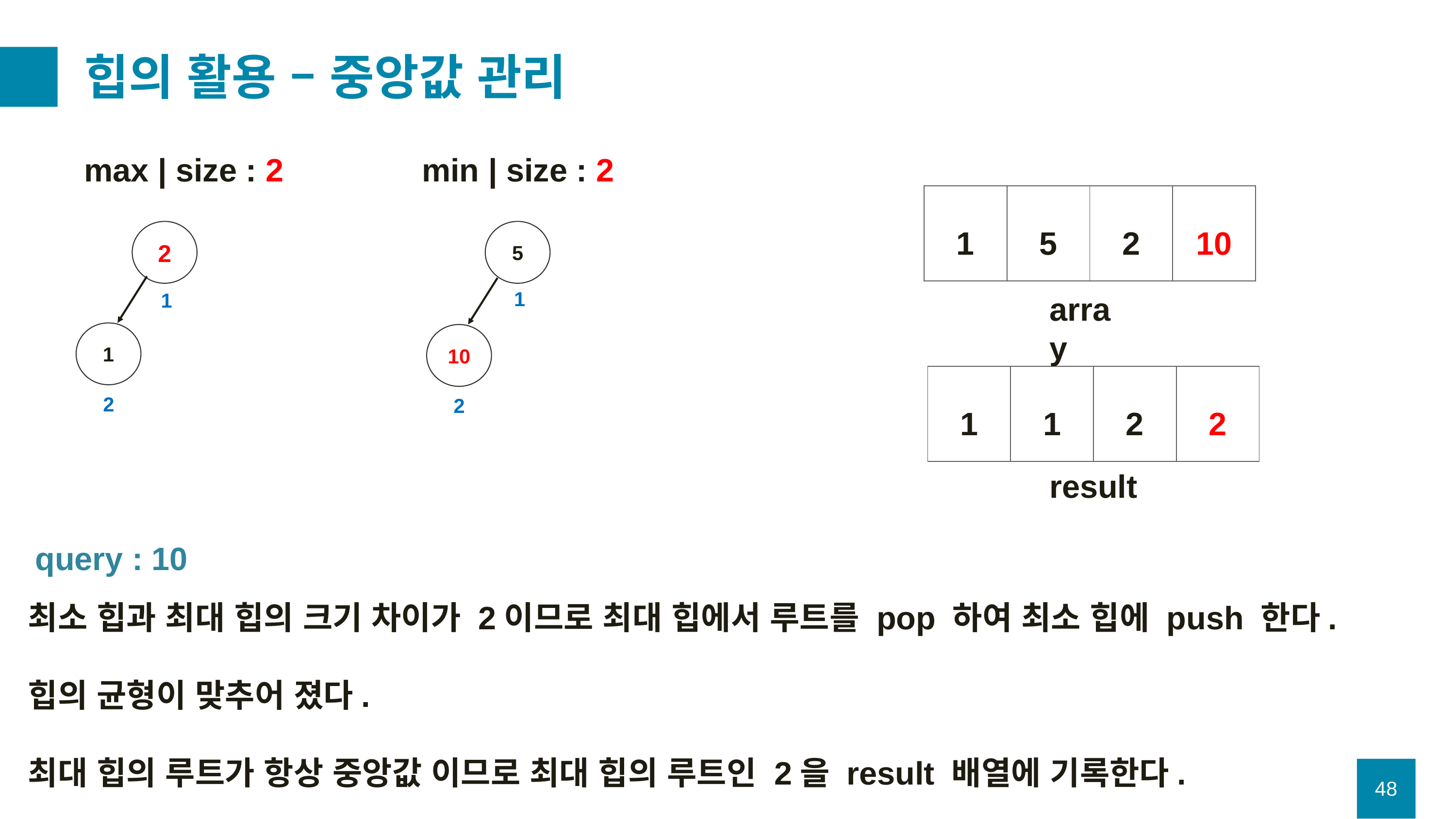

# 힙의 활용 – 중앙값 관리
min | size : 2
max | size : 2
| 1 | 5 | 2 | 10 |
| --- | --- | --- | --- |
2
5
1
1
array
1
10
| 1 | 1 | 2 | 2 |
| --- | --- | --- | --- |
2
2
result
query : 10
최소 힙과 최대 힙의 크기 차이가 2이므로 최대 힙에서 루트를 pop 하여 최소 힙에 push 한다.

힙의 균형이 맞추어 졌다.

최대 힙의 루트가 항상 중앙값 이므로 최대 힙의 루트인 2을 result 배열에 기록한다.
48